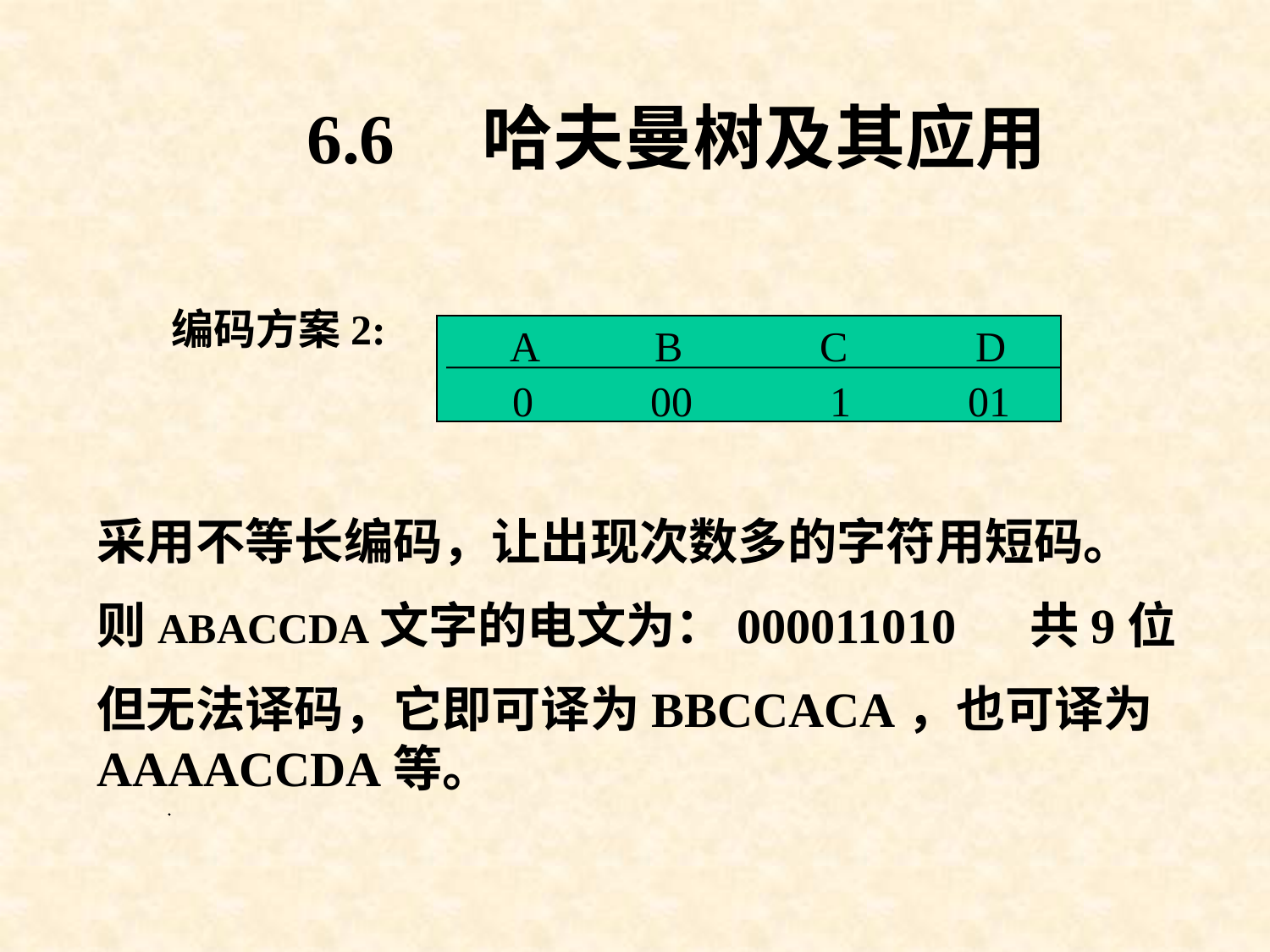

6.6　哈夫曼树及其应用
编码方案2:
   A           B             C            D

0           00             1           01
采用不等长编码，让出现次数多的字符用短码。
则ABACCDA文字的电文为：000011010     共9位
但无法译码，它即可译为BBCCACA，也可译为AAAACCDA等。